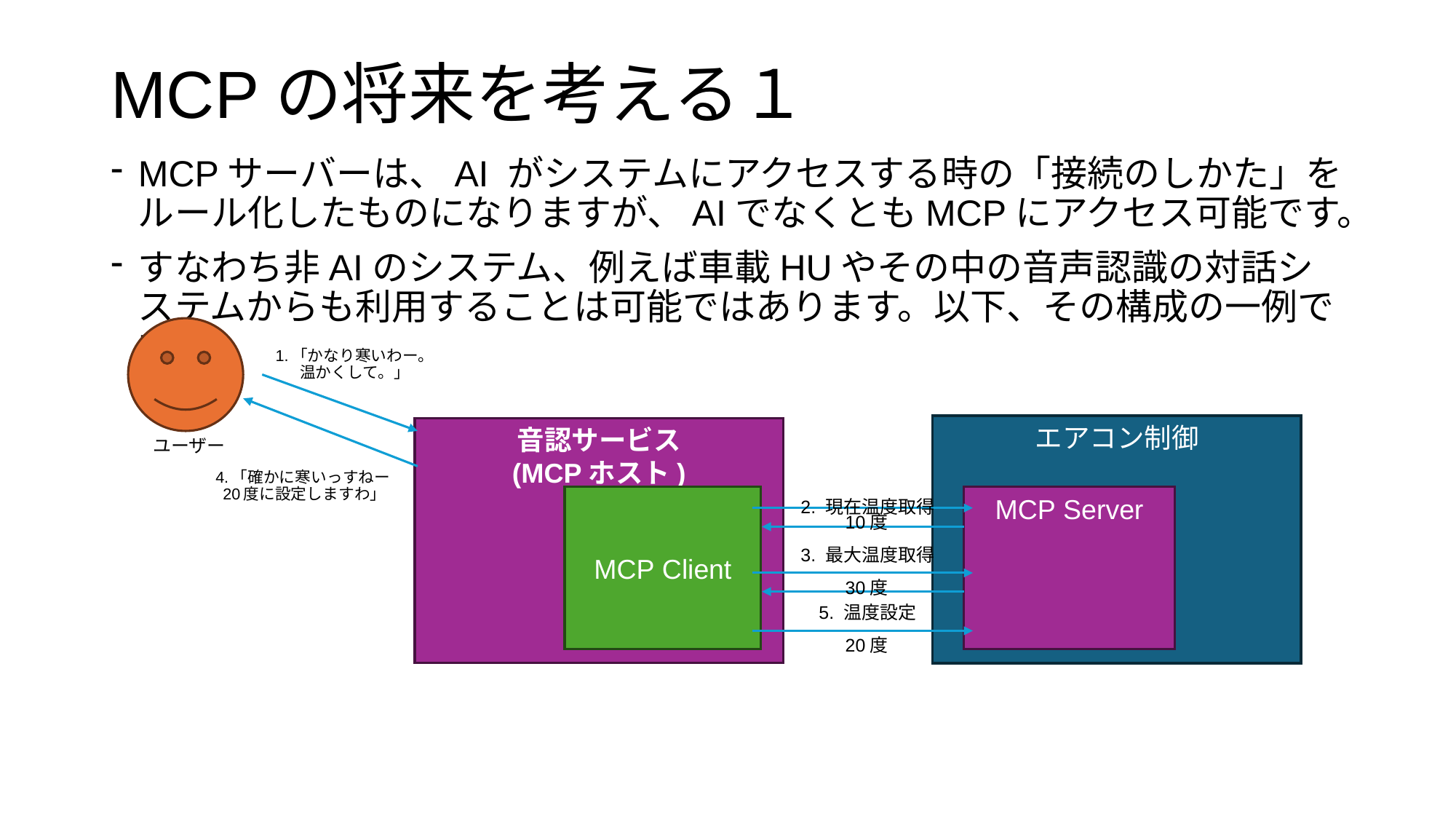

# MCPの将来を考える１
MCPサーバーは、AI がシステムにアクセスする時の「接続のしかた」をルール化したものになりますが、AIでなくともMCPにアクセス可能です。
すなわち非AIのシステム、例えば車載HUやその中の音声認識の対話システムからも利用することは可能ではあります。以下、その構成の一例です。

1.「かなり寒いわー。
温かくして。」

エアコン制御
音認サービス
(MCPホスト)
ユーザー

4.「確かに寒いっすねー20度に設定しますわ」

MCP Client
MCP Server
2. 現在温度取得

10度

3. 最大温度取得

30度

5. 温度設定

20度